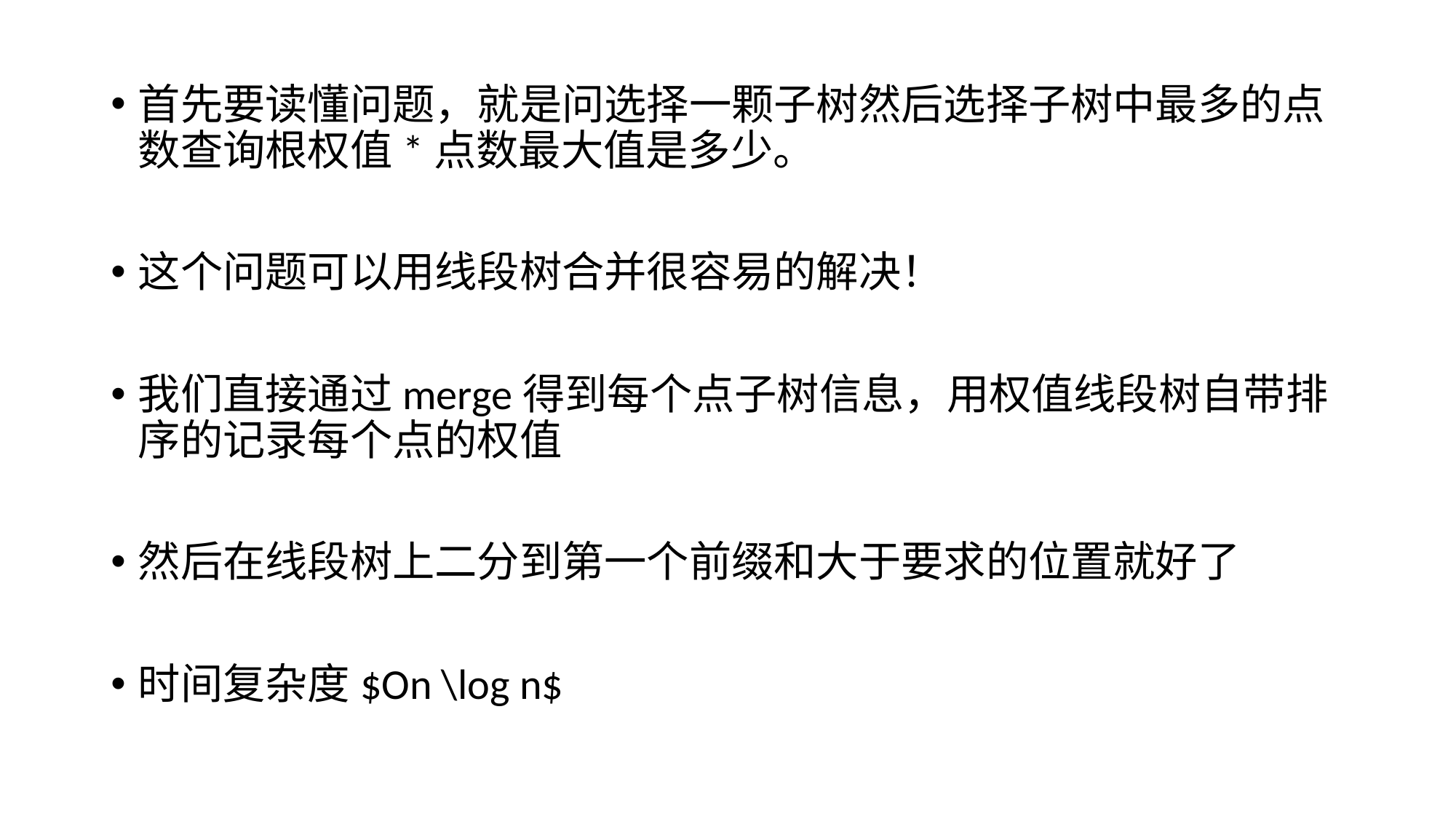

首先要读懂问题，就是问选择一颗子树然后选择子树中最多的点数查询根权值*点数最大值是多少。

这个问题可以用线段树合并很容易的解决！

我们直接通过merge得到每个点子树信息，用权值线段树自带排序的记录每个点的权值

然后在线段树上二分到第一个前缀和大于要求的位置就好了

时间复杂度$On \log n$